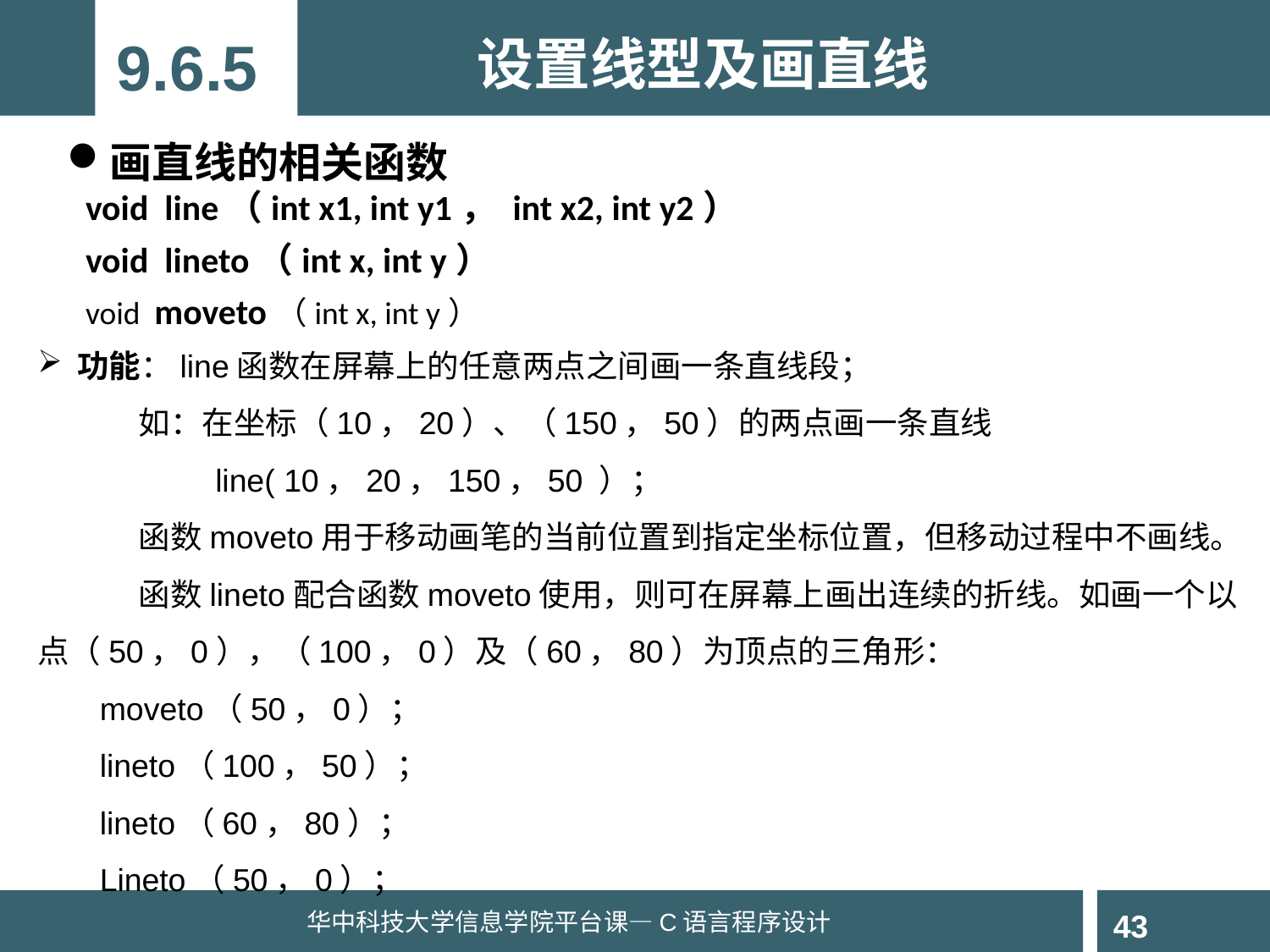

9.6.5
设置线型及画直线
画直线的相关函数
void  line（int x1, int y1， int x2, int y2）
void  lineto（int x, int y）
void  moveto（int x, int y）
功能：line函数在屏幕上的任意两点之间画一条直线段；
             如：在坐标（10，20）、（150，50）的两点画一条直线
                    line( 10，20，150，50 ）；
             函数moveto用于移动画笔的当前位置到指定坐标位置，但移动过程中不画线。
             函数lineto配合函数moveto使用，则可在屏幕上画出连续的折线。如画一个以点（50，0），（100，0）及（60，80）为顶点的三角形：
       moveto（50，0）；
       lineto（100，50）；
       lineto（60，80）；
       Lineto（50，0）；